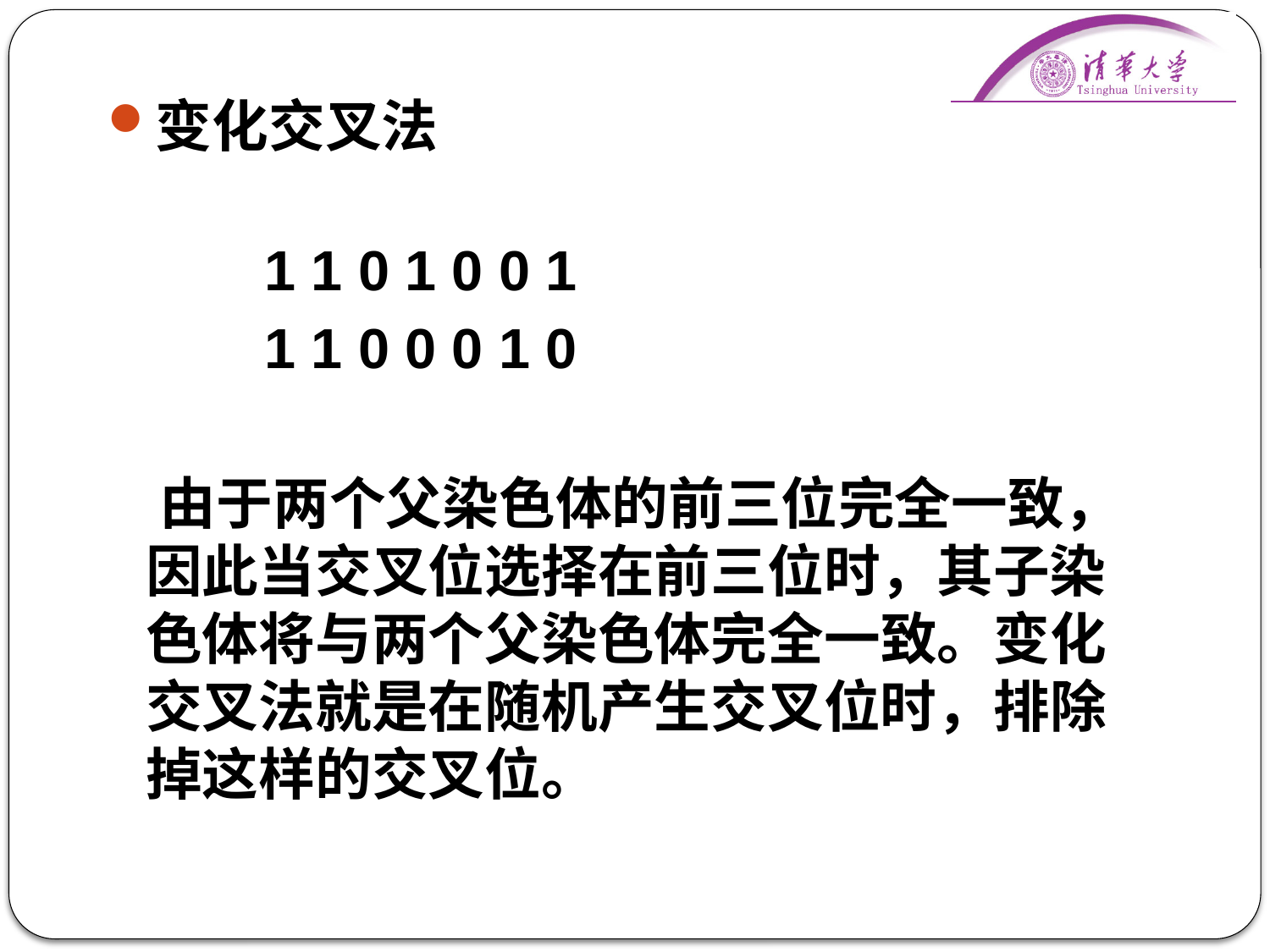

变化交叉法

          1 1 0 1 0 0 1
          1 1 0 0 0 1 0

   由于两个父染色体的前三位完全一致，因此当交叉位选择在前三位时，其子染色体将与两个父染色体完全一致。变化交叉法就是在随机产生交叉位时，排除掉这样的交叉位。